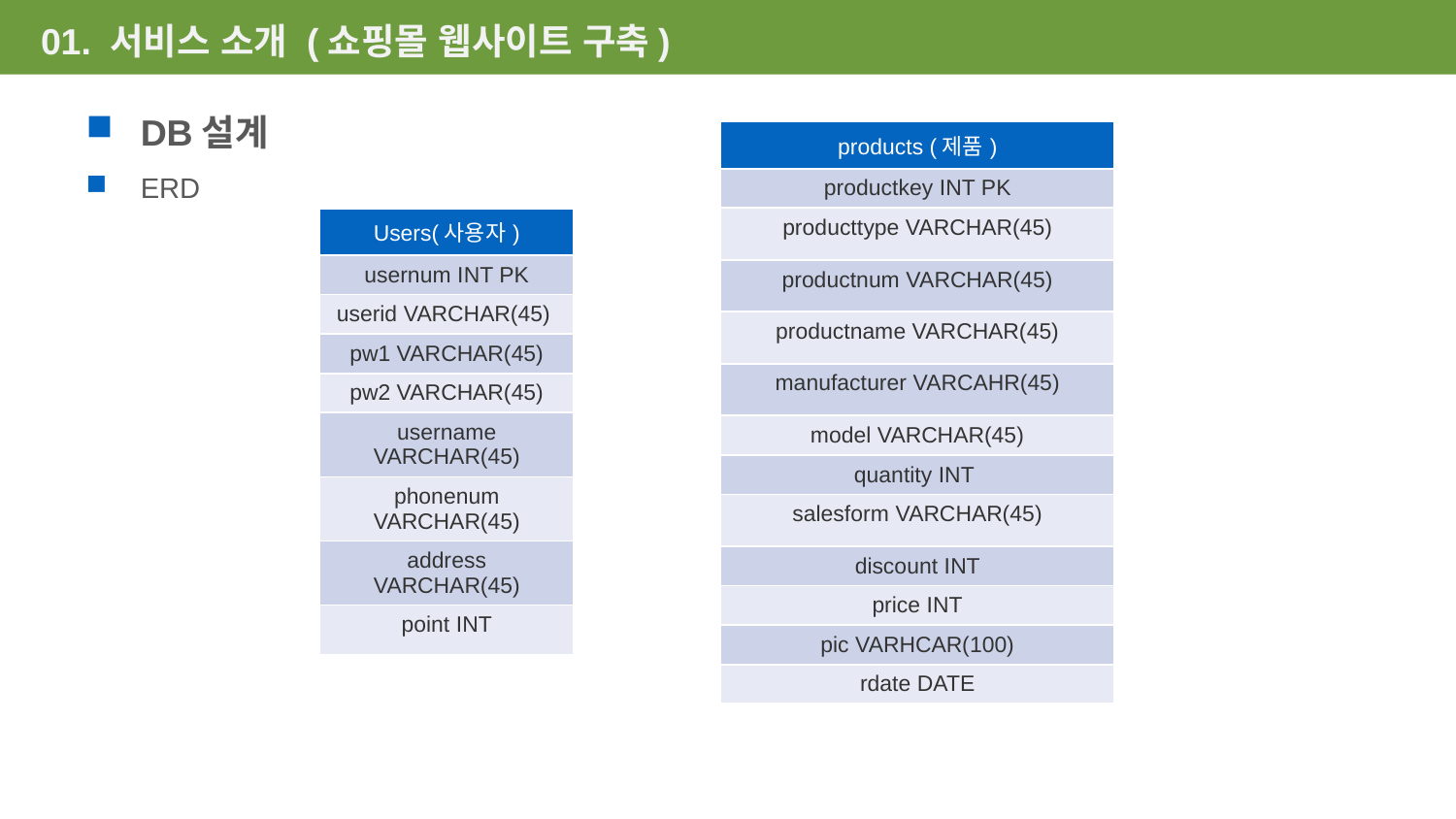

01. 서비스 소개 (쇼핑몰 웹사이트 구축)
DB설계
ERD

| products (제품) |
| --- |
| productkey INT PK |
| producttype VARCHAR(45) |
| productnum VARCHAR(45) |
| productname VARCHAR(45) |
| manufacturer VARCAHR(45) |
| model VARCHAR(45) |
| quantity INT |
| salesform VARCHAR(45) |
| discount INT |
| price INT |
| pic VARHCAR(100) |
| rdate DATE |
| Users(사용자) |
| --- |
| usernum INT PK |
| userid VARCHAR(45) |
| pw1 VARCHAR(45) |
| pw2 VARCHAR(45) |
| username VARCHAR(45) |
| phonenum VARCHAR(45) |
| address VARCHAR(45) |
| point INT |